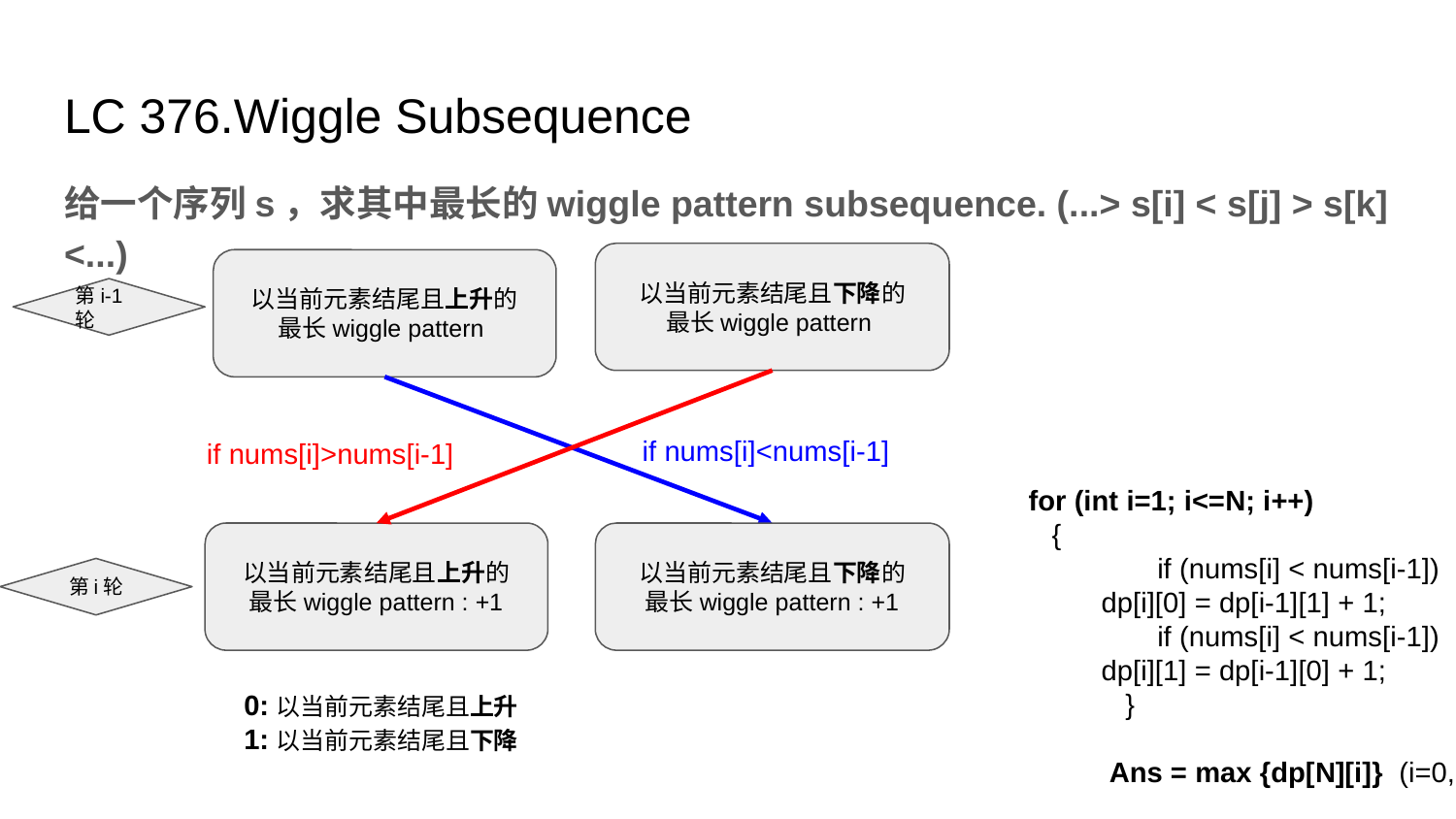

# LC 376.Wiggle Subsequence

给一个序列s，求其中最长的wiggle pattern subsequence. (...> s[i] < s[j] > s[k] <...)
以当前元素结尾且下降的
最长wiggle pattern
以当前元素结尾且上升的
最长wiggle pattern
第i-1轮
if nums[i]<nums[i-1]
if nums[i]>nums[i-1]
for (int i=1; i<=N; i++)
            {
	       if (nums[i] < nums[i-1])
                	dp[i][0] = dp[i-1][1] + 1;
	       if (nums[i] < nums[i-1])
                	dp[i][1] = dp[i-1][0] + 1;
   	   }

	 Ans = max {dp[N][i]}  (i=0,1)
以当前元素结尾且上升的
最长wiggle pattern : +1
以当前元素结尾且下降的
最长wiggle pattern : +1
第i轮
0:以当前元素结尾且上升
1:以当前元素结尾且下降